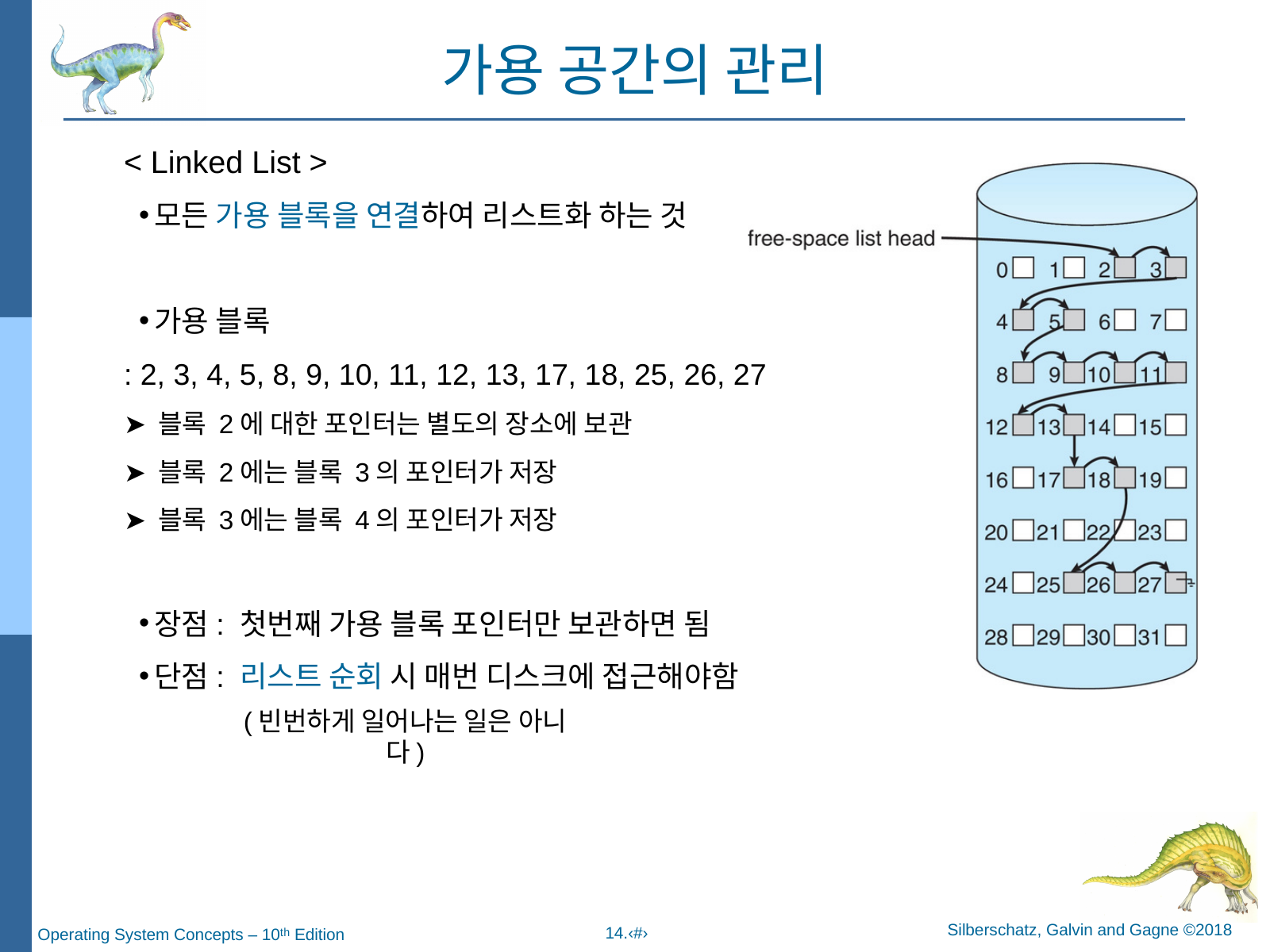

가용 공간의 관리

< Linked List >
모든 가용 블록을 연결하여 리스트화 하는 것

가용 블록
: 2, 3, 4, 5, 8, 9, 10, 11, 12, 13, 17, 18, 25, 26, 27
➤ 블록 2에 대한 포인터는 별도의 장소에 보관
➤ 블록 2에는 블록 3의 포인터가 저장
➤ 블록 3에는 블록 4의 포인터가 저장

장점: 첫번째 가용 블록 포인터만 보관하면 됨
단점: 리스트 순회 시 매번 디스크에 접근해야함

(빈번하게 일어나는 일은 아니다)

Silberschatz, Galvin and Gagne ©2018
14.‹#›
Operating System Concepts – 10ᵗʰ Edition